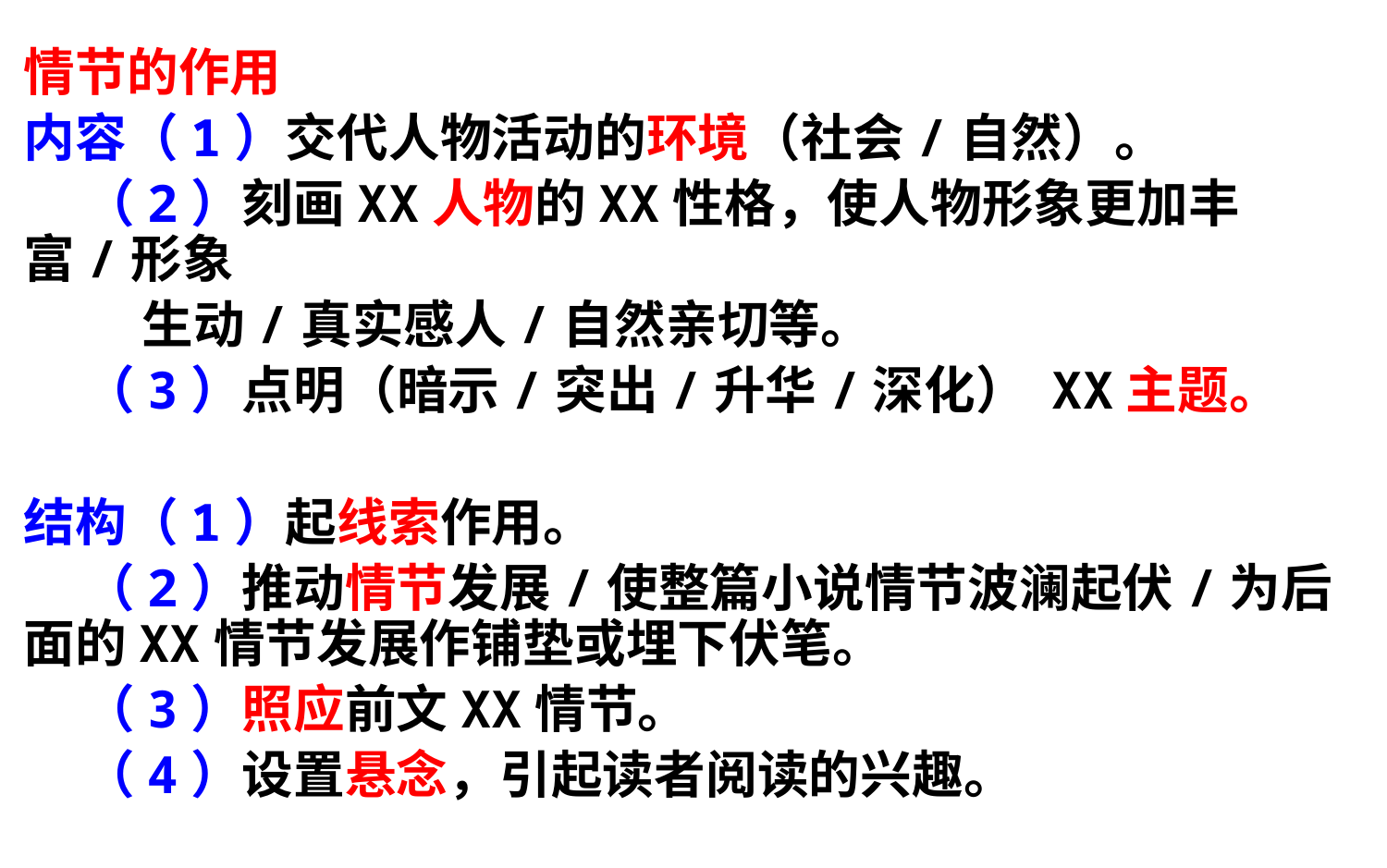

情节的作用
内容（1）交代人物活动的环境（社会/自然）。
    （2）刻画XX人物的XX性格，使人物形象更加丰富/形象
         生动/真实感人/自然亲切等。
    （3）点明（暗示/突出/升华/深化） XX主题。

结构（1）起线索作用。
    （2）推动情节发展/使整篇小说情节波澜起伏/为后面的XX情节发展作铺垫或埋下伏笔。
    （3）照应前文XX情节。
    （4）设置悬念，引起读者阅读的兴趣。